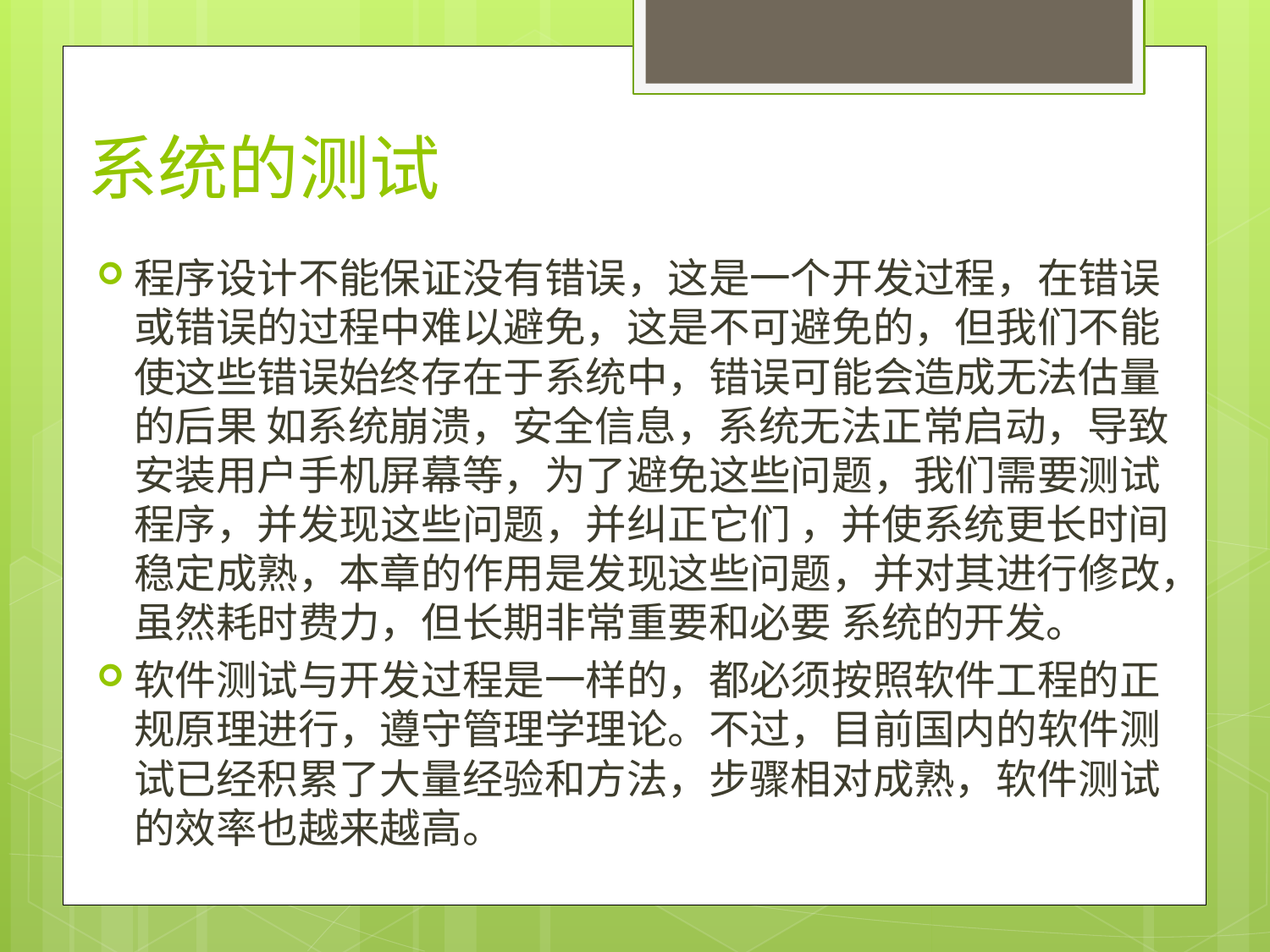

# 系统的测试
程序设计不能保证没有错误，这是一个开发过程，在错误或错误的过程中难以避免，这是不可避免的，但我们不能使这些错误始终存在于系统中，错误可能会造成无法估量的后果 如系统崩溃，安全信息，系统无法正常启动，导致安装用户手机屏幕等，为了避免这些问题，我们需要测试程序，并发现这些问题，并纠正它们 ，并使系统更长时间稳定成熟，本章的作用是发现这些问题，并对其进行修改，虽然耗时费力，但长期非常重要和必要 系统的开发。
软件测试与开发过程是一样的，都必须按照软件工程的正规原理进行，遵守管理学理论。不过，目前国内的软件测试已经积累了大量经验和方法，步骤相对成熟，软件测试的效率也越来越高。